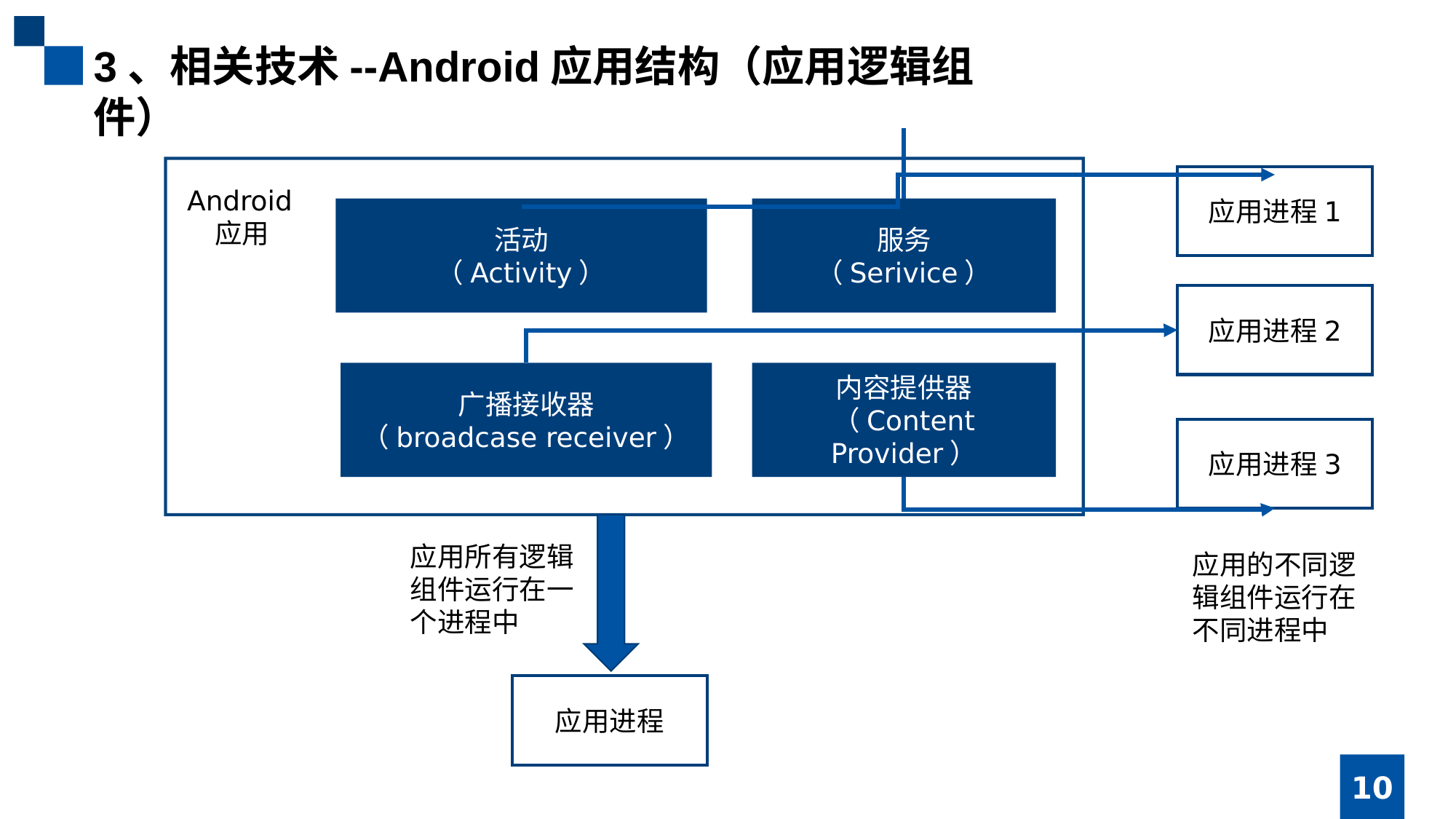

3、相关技术--Android应用结构（应用逻辑组件）

应用进程1
Android应用
活动
（Activity）
服务
（Serivice）
应用进程2
广播接收器
（broadcase receiver）
内容提供器
（Content Provider）
应用进程3

应用所有逻辑组件运行在一个进程中
应用的不同逻辑组件运行在不同进程中
应用进程
10